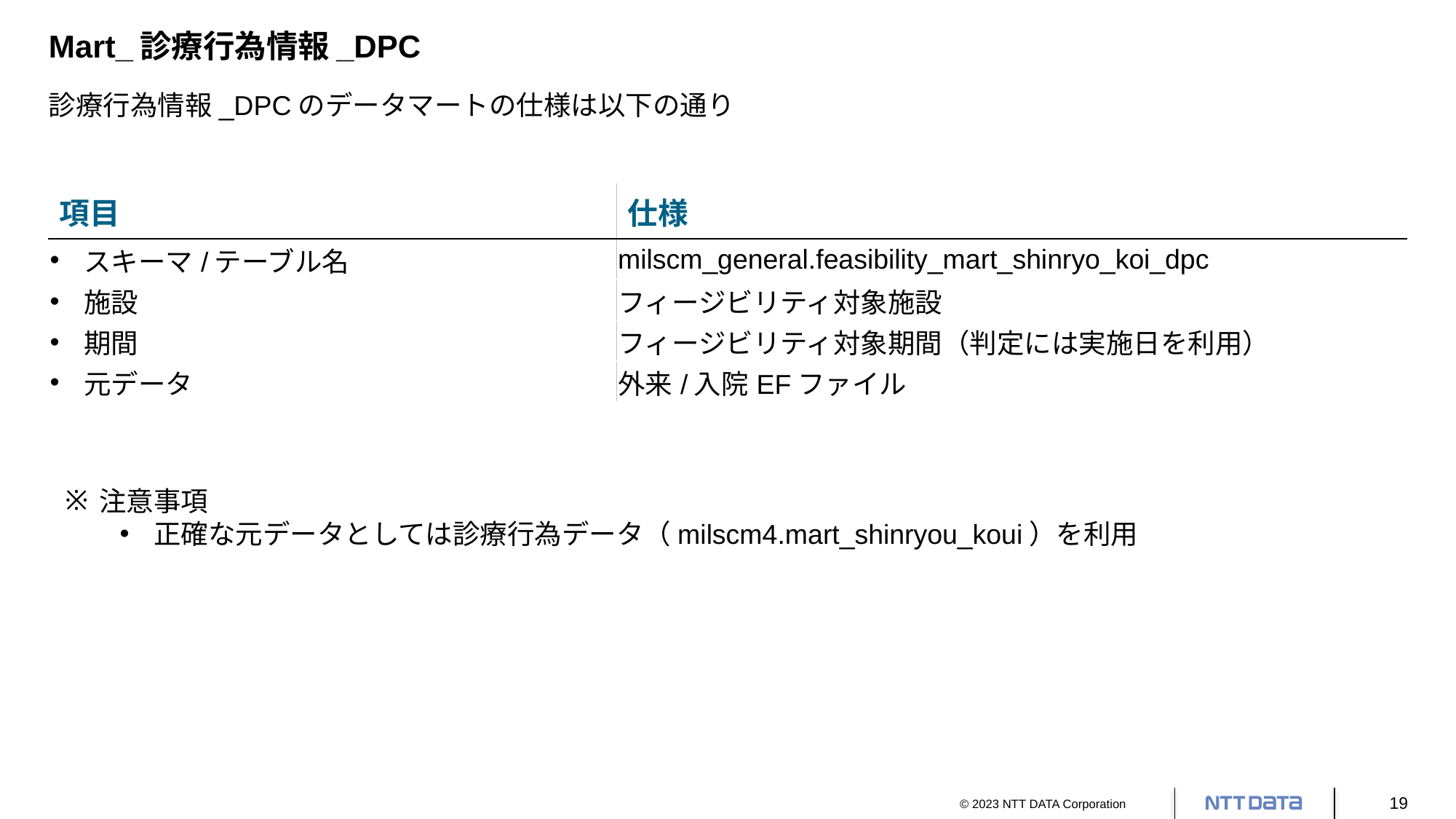

# Mart_診療行為情報_DPC
診療行為情報_DPCのデータマートの仕様は以下の通り
| 項目 | 仕様 |
| --- | --- |
| スキーマ/テーブル名 | milscm\_general.feasibility\_mart\_shinryo\_koi\_dpc |
| 施設 | フィージビリティ対象施設 |
| 期間 | フィージビリティ対象期間（判定には実施日を利用） |
| 元データ | 外来/入院EFファイル |
注意事項
正確な元データとしては診療行為データ（milscm4.mart_shinryou_koui）を利用